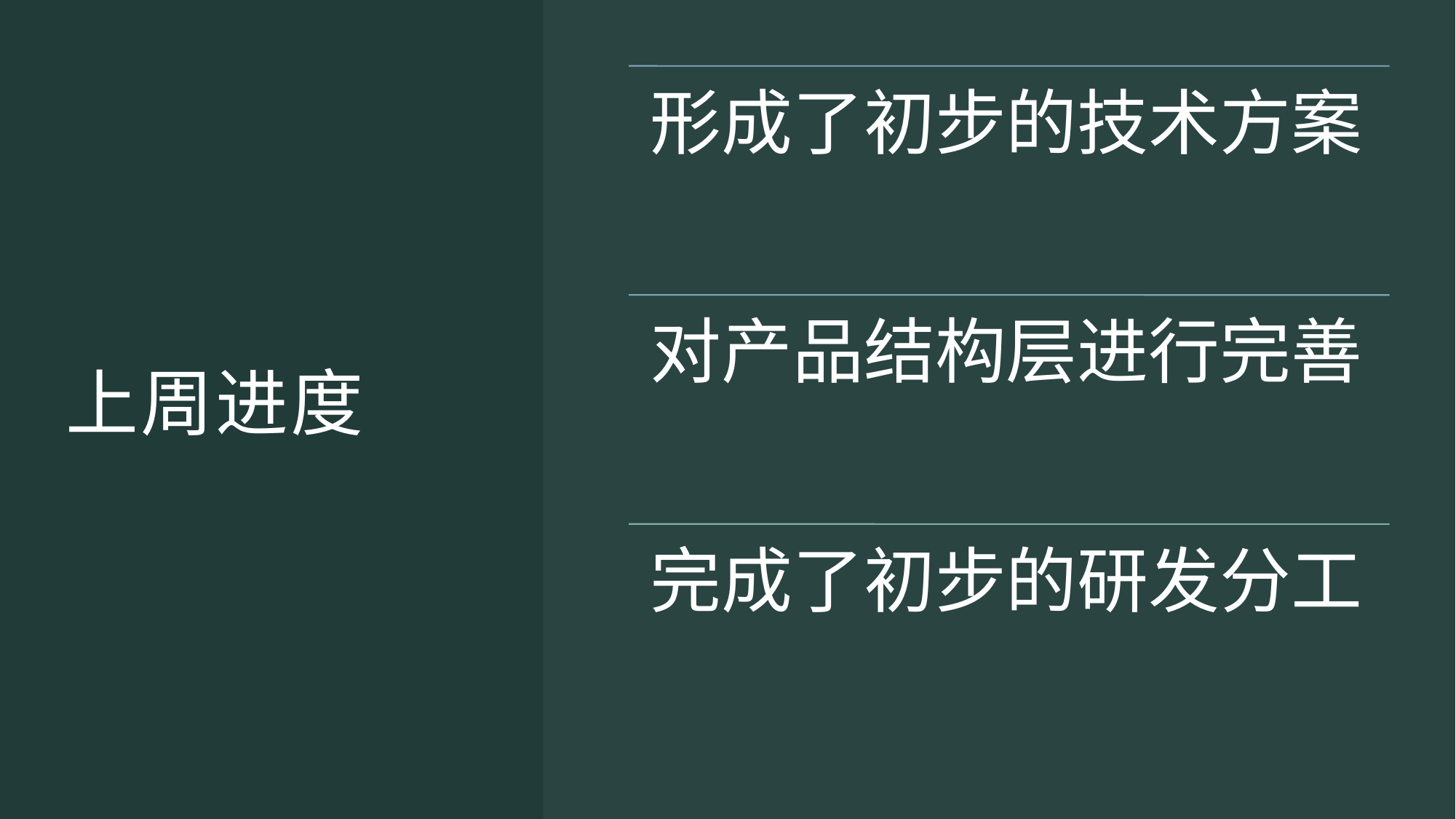

# 上周进度
形成了初步的技术方案
对产品结构层进行完善
完成了初步的研发分工